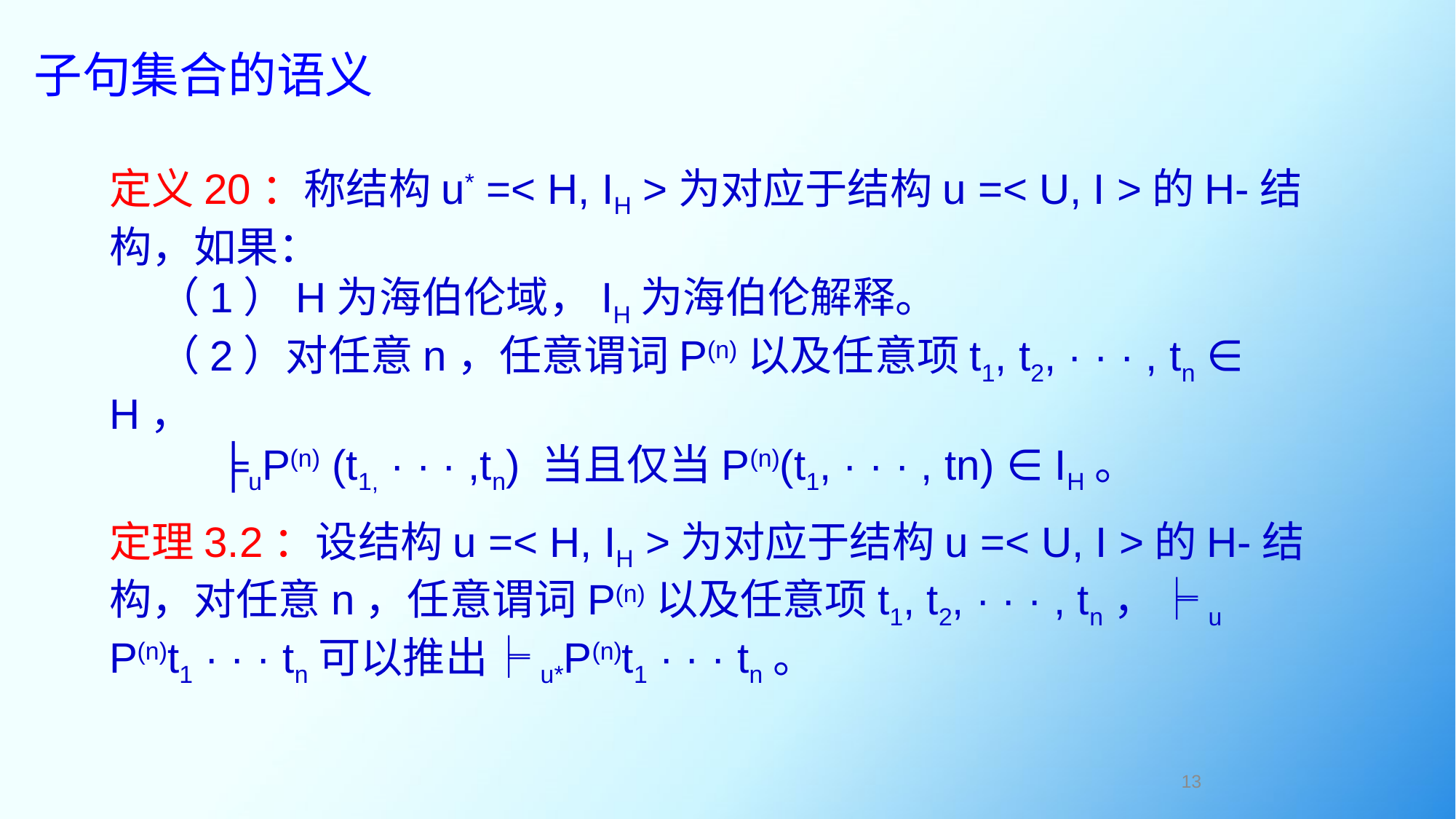

# 子句集合的语义
定义20：称结构u* =< H, IH >为对应于结构u =< U, I >的H-结构，如果：
    （1）H为海伯伦域，IH为海伯伦解释。
    （2）对任意n，任意谓词P(n)以及任意项t1, t2, · · · , tn ∈ H，
	╞uP(n) (t1, · · · ,tn) 当且仅当P(n)(t1, · · · , tn) ∈ IH。
定理3.2：设结构u =< H, IH >为对应于结构u =< U, I >的H-结构，对任意n，任意谓词P(n)以及任意项t1, t2, · · · , tn，╞u P(n)t1 · · · tn可以推出╞u*P(n)t1 · · · tn。
13